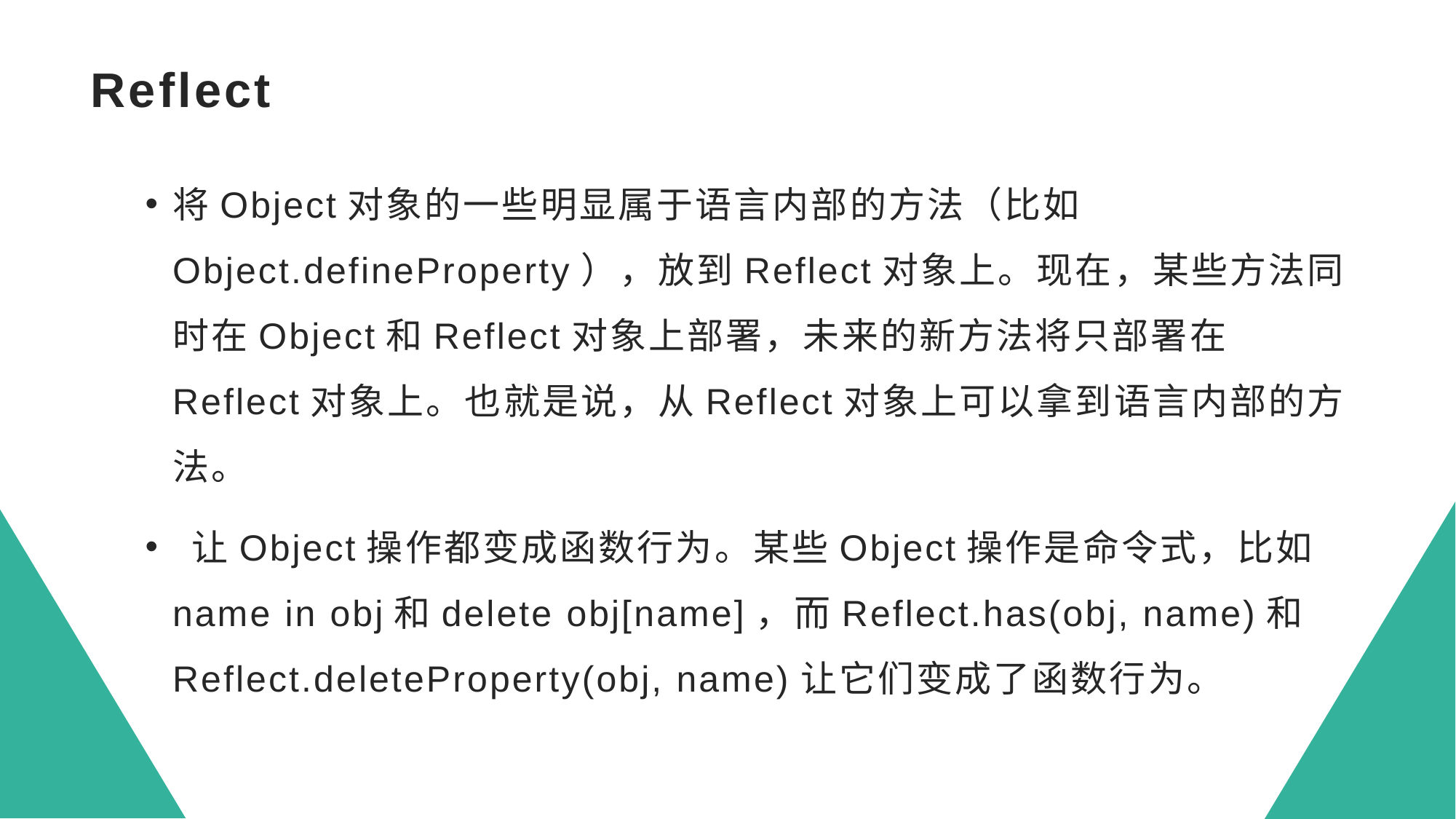

# Reflect
将Object对象的一些明显属于语言内部的方法（比如Object.defineProperty），放到Reflect对象上。现在，某些方法同时在Object和Reflect对象上部署，未来的新方法将只部署在Reflect对象上。也就是说，从Reflect对象上可以拿到语言内部的方法。
 让Object操作都变成函数行为。某些Object操作是命令式，比如name in obj和delete obj[name]，而Reflect.has(obj, name)和Reflect.deleteProperty(obj, name)让它们变成了函数行为。